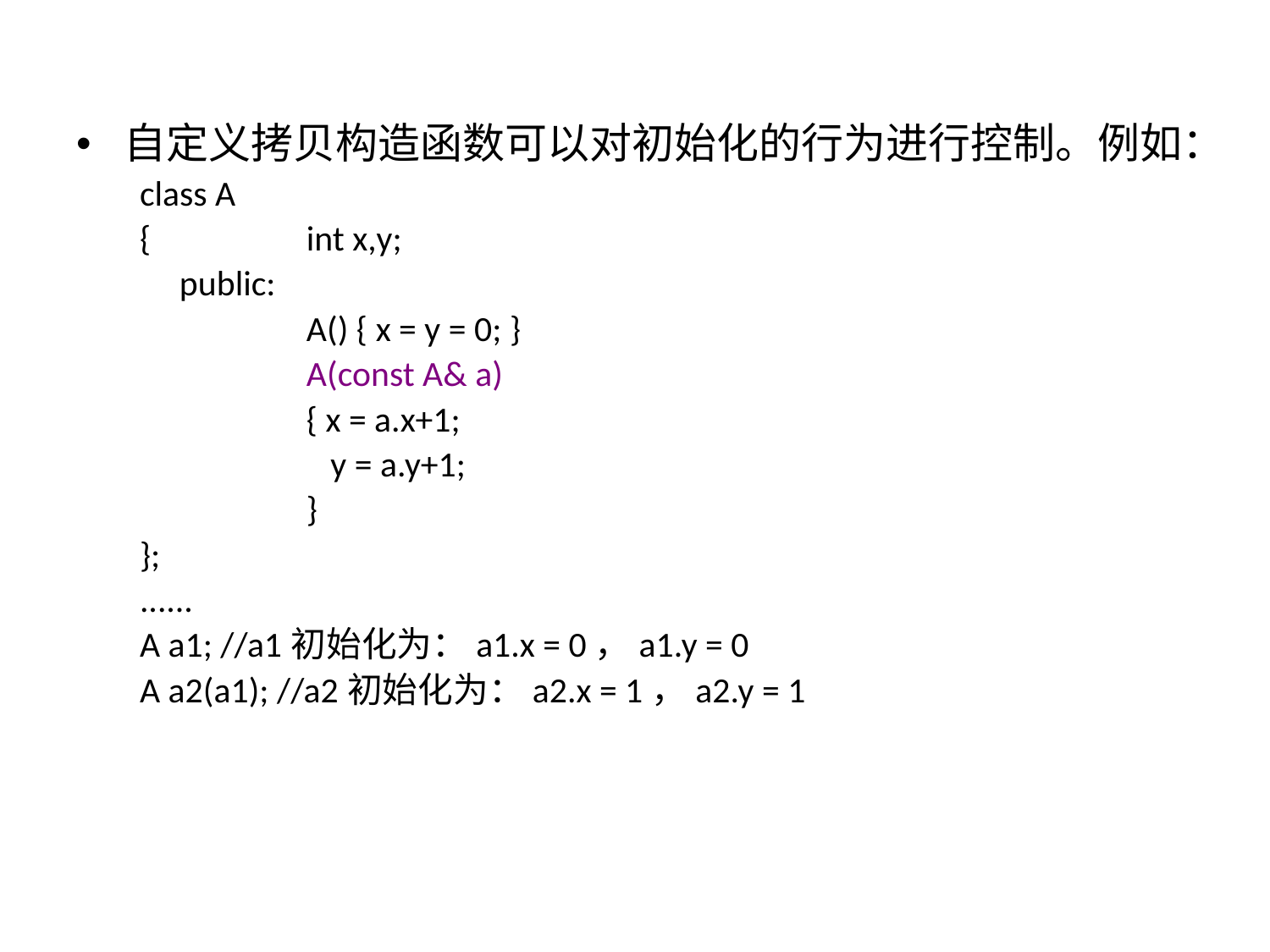

自定义拷贝构造函数可以对初始化的行为进行控制。例如：
class A
{		int x,y;
	public:
		A() { x = y = 0; }
		A(const A& a)
		{ x = a.x+1;
		   y = a.y+1;
		}
};
......
A a1; //a1初始化为：a1.x = 0，a1.y = 0
A a2(a1); //a2初始化为：a2.x = 1，a2.y = 1